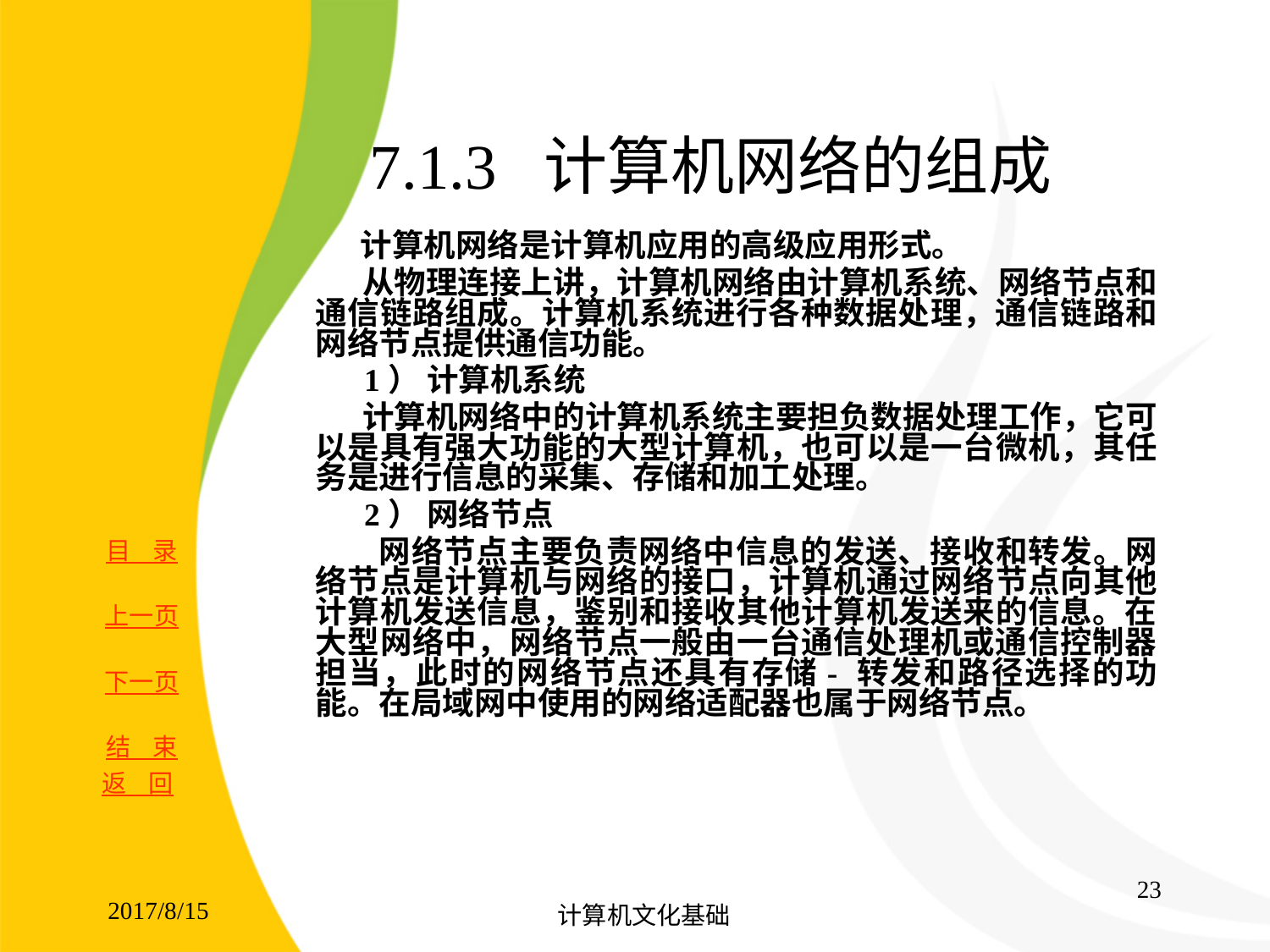

# 7.1.3  计算机网络的组成
                  计算机网络是计算机应用的高级应用形式。
            从物理连接上讲，计算机网络由计算机系统、网络节点和通信链路组成。计算机系统进行各种数据处理，通信链路和网络节点提供通信功能。
            1） 计算机系统
            计算机网络中的计算机系统主要担负数据处理工作，它可以是具有强大功能的大型计算机，也可以是一台微机，其任务是进行信息的采集、存储和加工处理。
            2） 网络节点
             网络节点主要负责网络中信息的发送、接收和转发。网络节点是计算机与网络的接口，计算机通过网络节点向其他计算机发送信息，鉴别和接收其他计算机发送来的信息。在大型网络中，网络节点一般由一台通信处理机或通信控制器担当，此时的网络节点还具有存储- 转发和路径选择的功能。在局域网中使用的网络适配器也属于网络节点。
返    回
23
2017/8/15